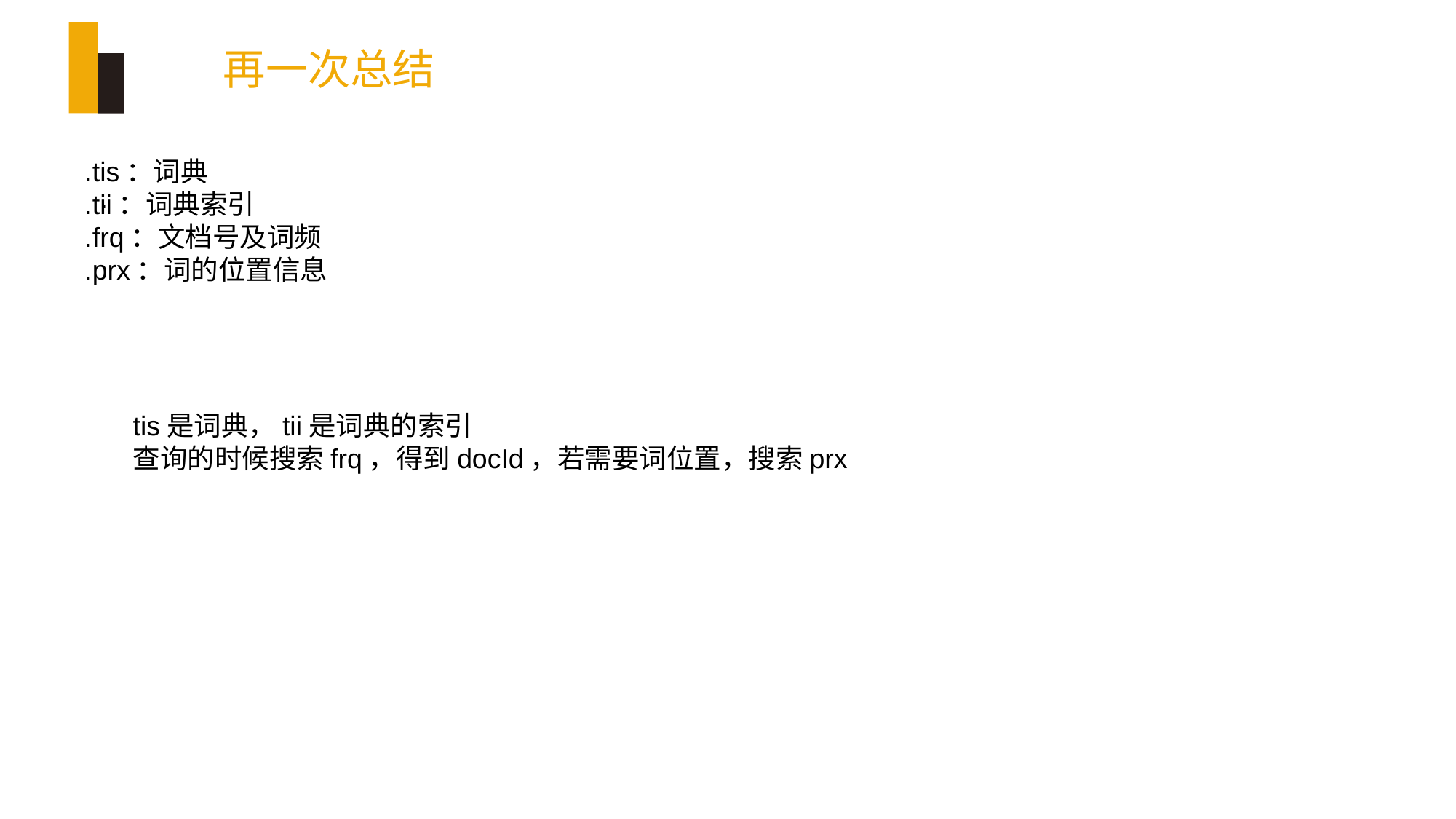

再一次总结
.tis：词典
.tii：词典索引
.frq：文档号及词频
.prx：词的位置信息
.
tis是词典，tii是词典的索引
查询的时候搜索frq，得到docId，若需要词位置，搜索prx